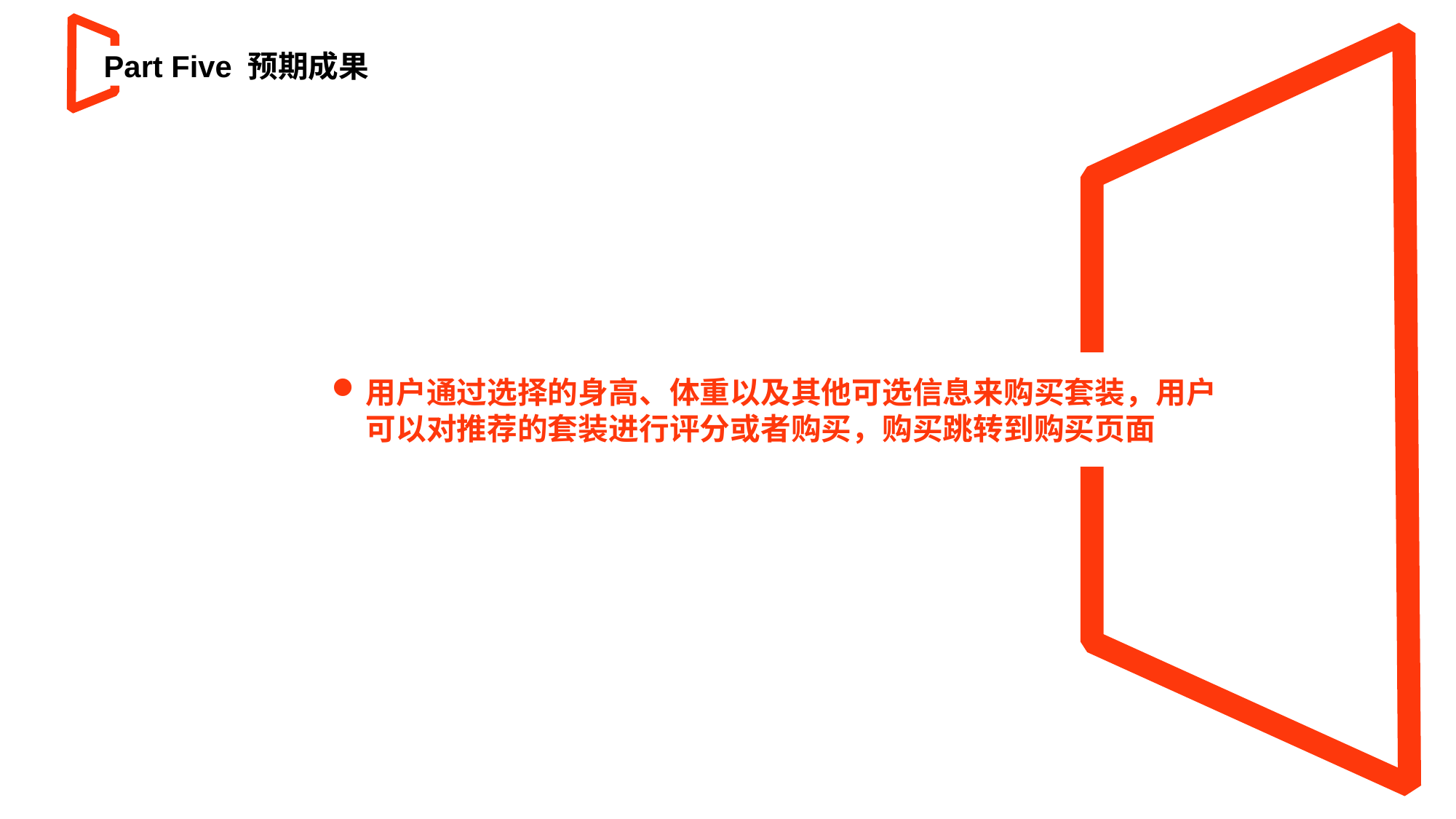

Part Five 预期成果

用户通过选择的身高、体重以及其他可选信息来购买套装，用户可以对推荐的套装进行评分或者购买，购买跳转到购买页面